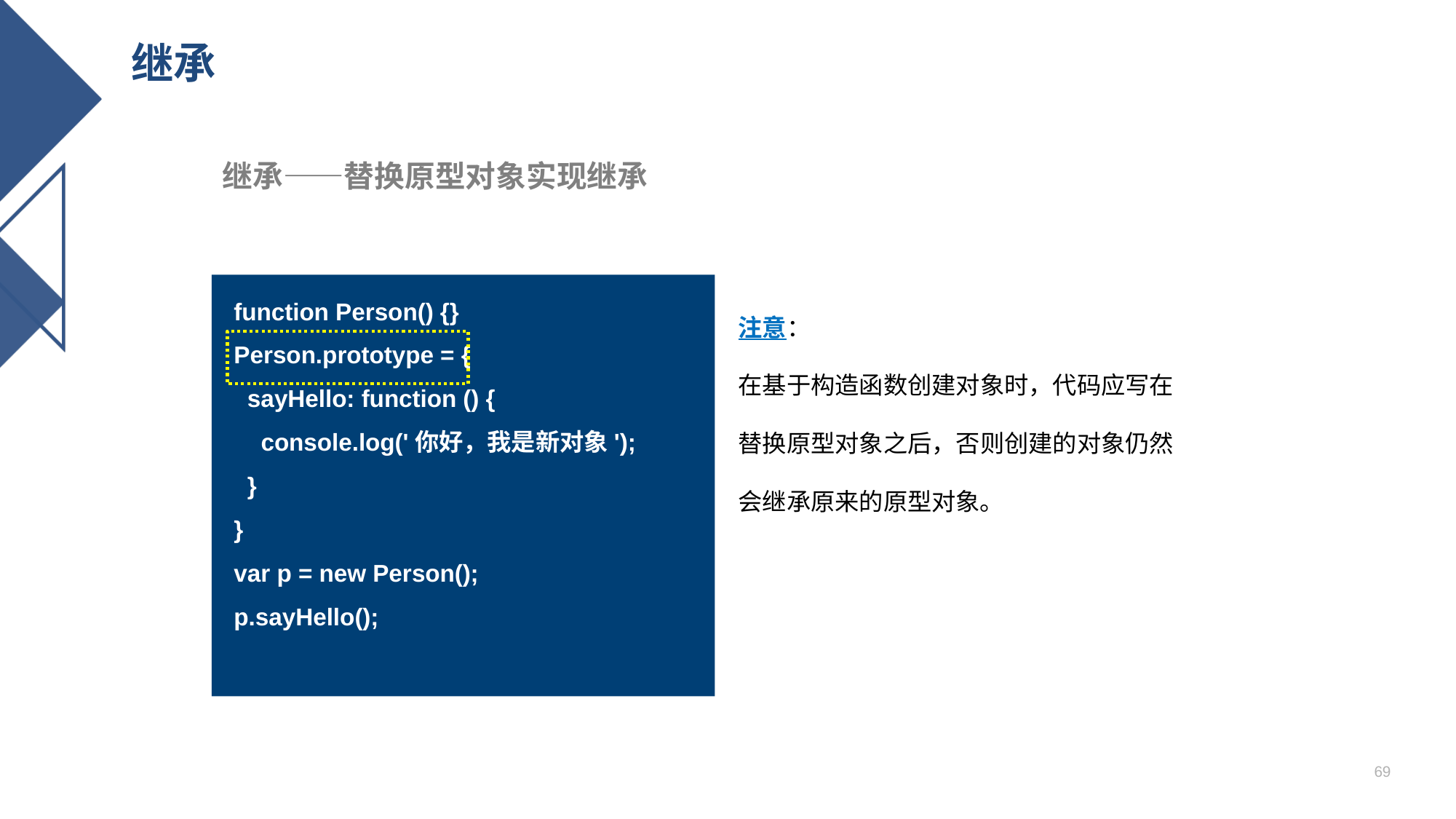

# 继承
继承——替换原型对象实现继承

function Person() {}
Person.prototype = {
  sayHello: function () {
    console.log('你好，我是新对象');
  }
}
var p = new Person();
p.sayHello();
注意：
在基于构造函数创建对象时，代码应写在替换原型对象之后，否则创建的对象仍然会继承原来的原型对象。

69